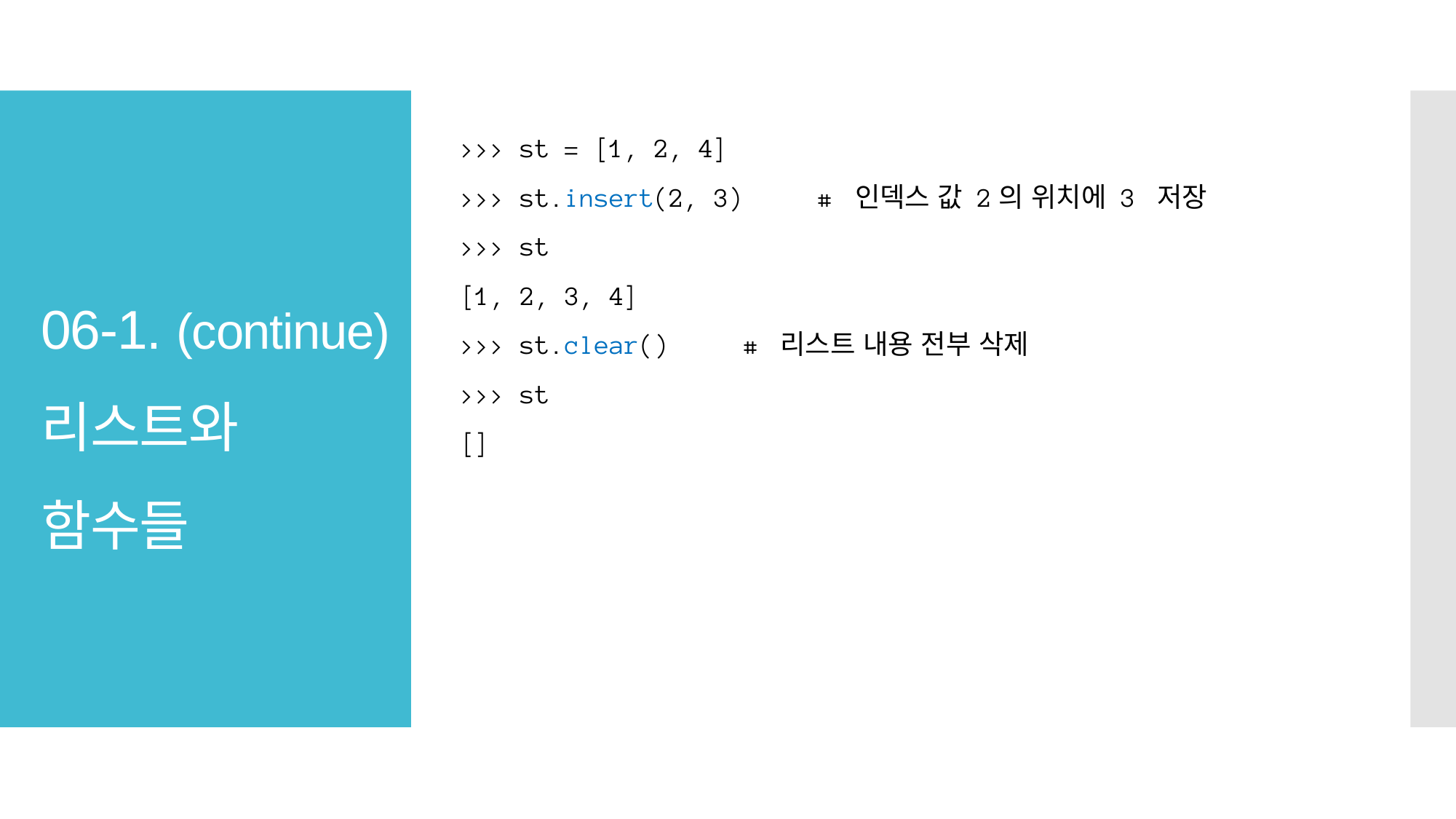

>>> st = [1, 2, 4]
>>> st.insert(2, 3)     # 인덱스 값 2의 위치에 3 저장
>>> st
[1, 2, 3, 4]
>>> st.clear()     # 리스트 내용 전부 삭제
>>> st
[]
# 06-1. (continue) 리스트와 함수들